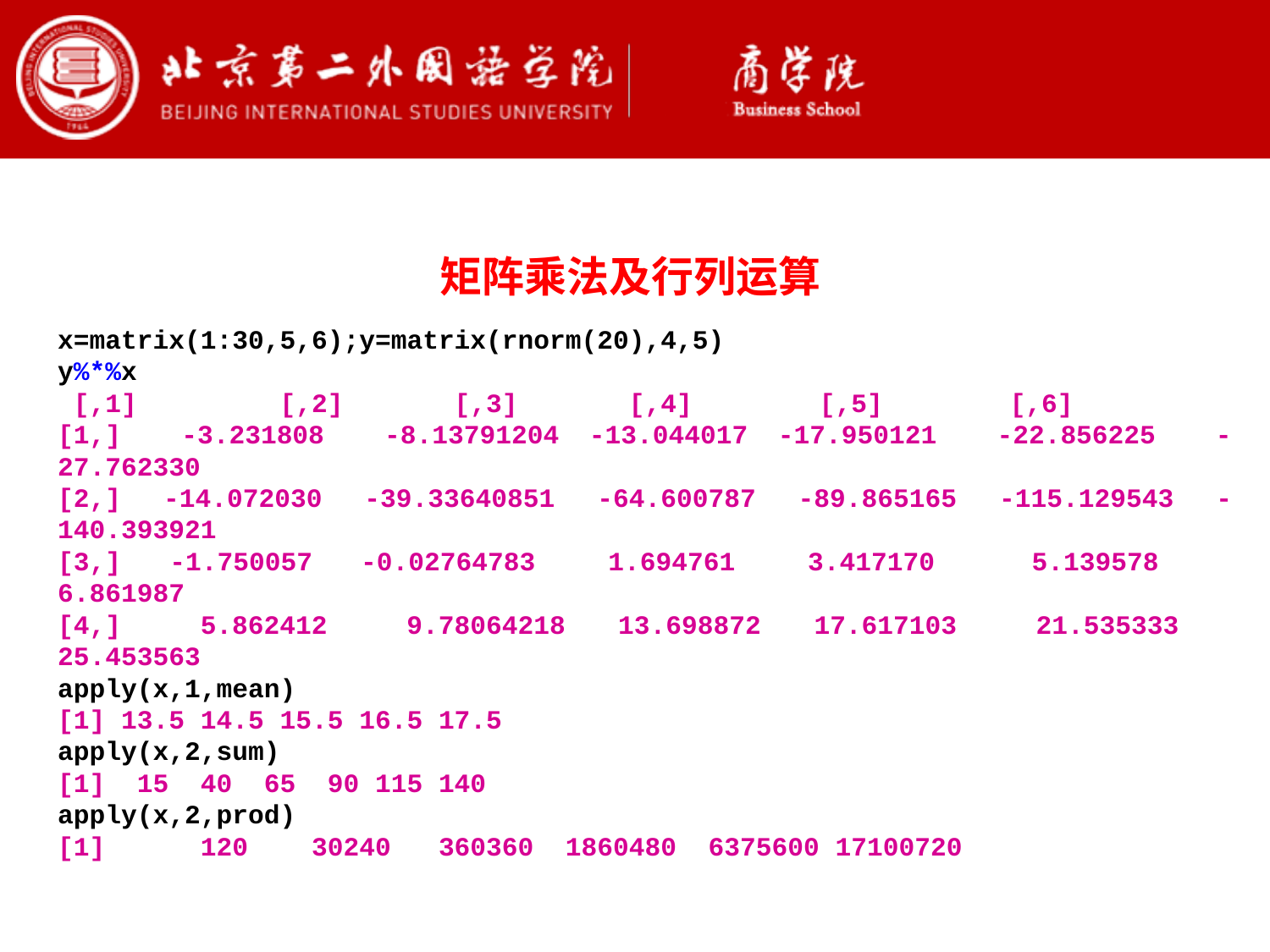

矩阵乘法及行列运算
x=matrix(1:30,5,6);y=matrix(rnorm(20),4,5)
y%*%x
 [,1]         [,2]       [,3]       [,4]        [,5]        [,6]
[1,]  -3.231808  -8.13791204 -13.044017 -17.950121  -22.856225  -27.762330
[2,] -14.072030 -39.33640851 -64.600787 -89.865165 -115.129543 -140.393921
[3,]  -1.750057  -0.02764783   1.694761   3.417170    5.139578    6.861987
[4,]   5.862412   9.78064218  13.698872  17.617103   21.535333   25.453563
apply(x,1,mean)
[1] 13.5 14.5 15.5 16.5 17.5
apply(x,2,sum)
[1]  15  40  65  90 115 140
apply(x,2,prod)
[1]      120    30240   360360  1860480  6375600 17100720